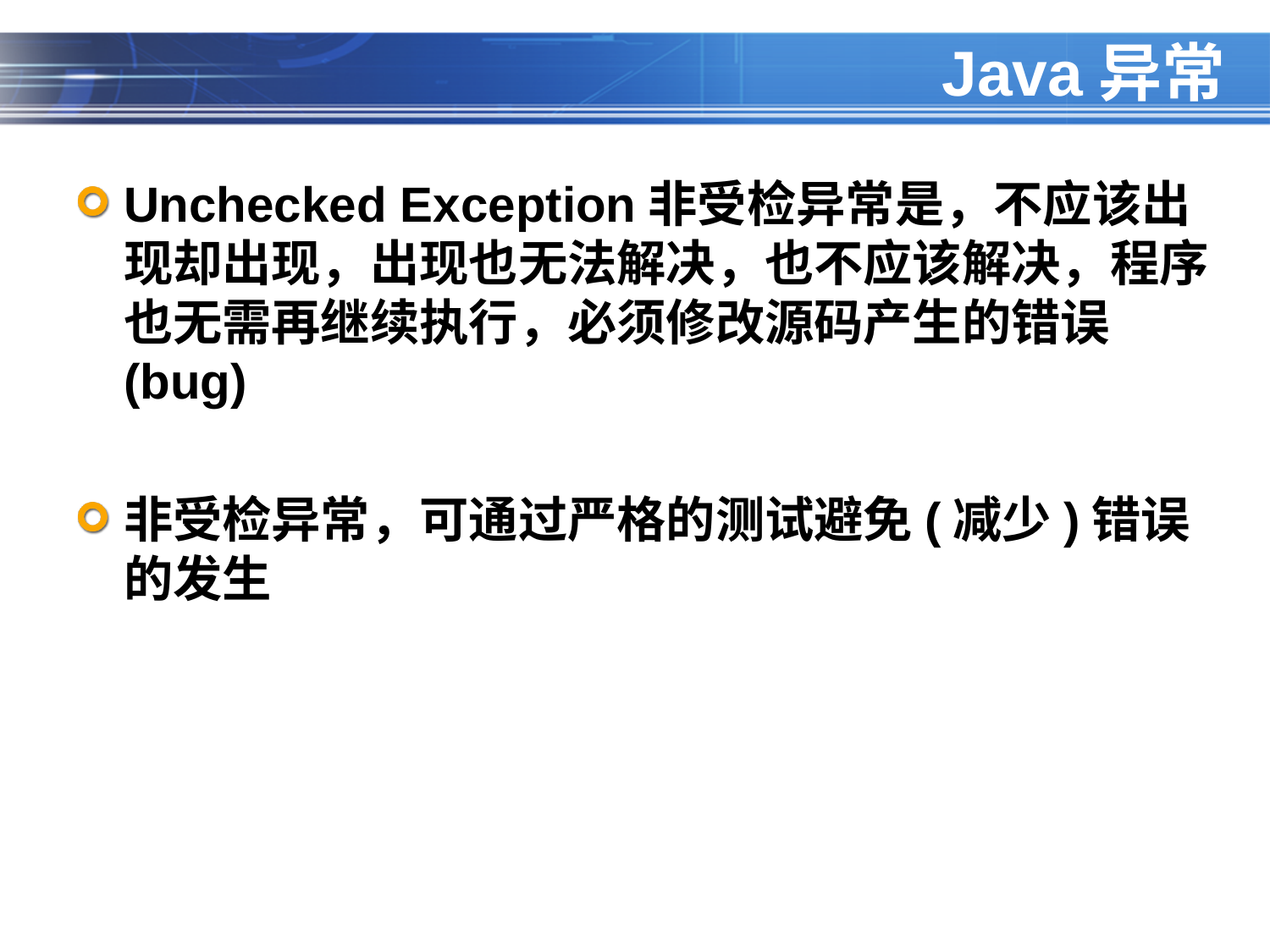

# Java异常
Unchecked Exception非受检异常是，不应该出现却出现，出现也无法解决，也不应该解决，程序也无需再继续执行，必须修改源码产生的错误(bug)

非受检异常，可通过严格的测试避免(减少)错误的发生